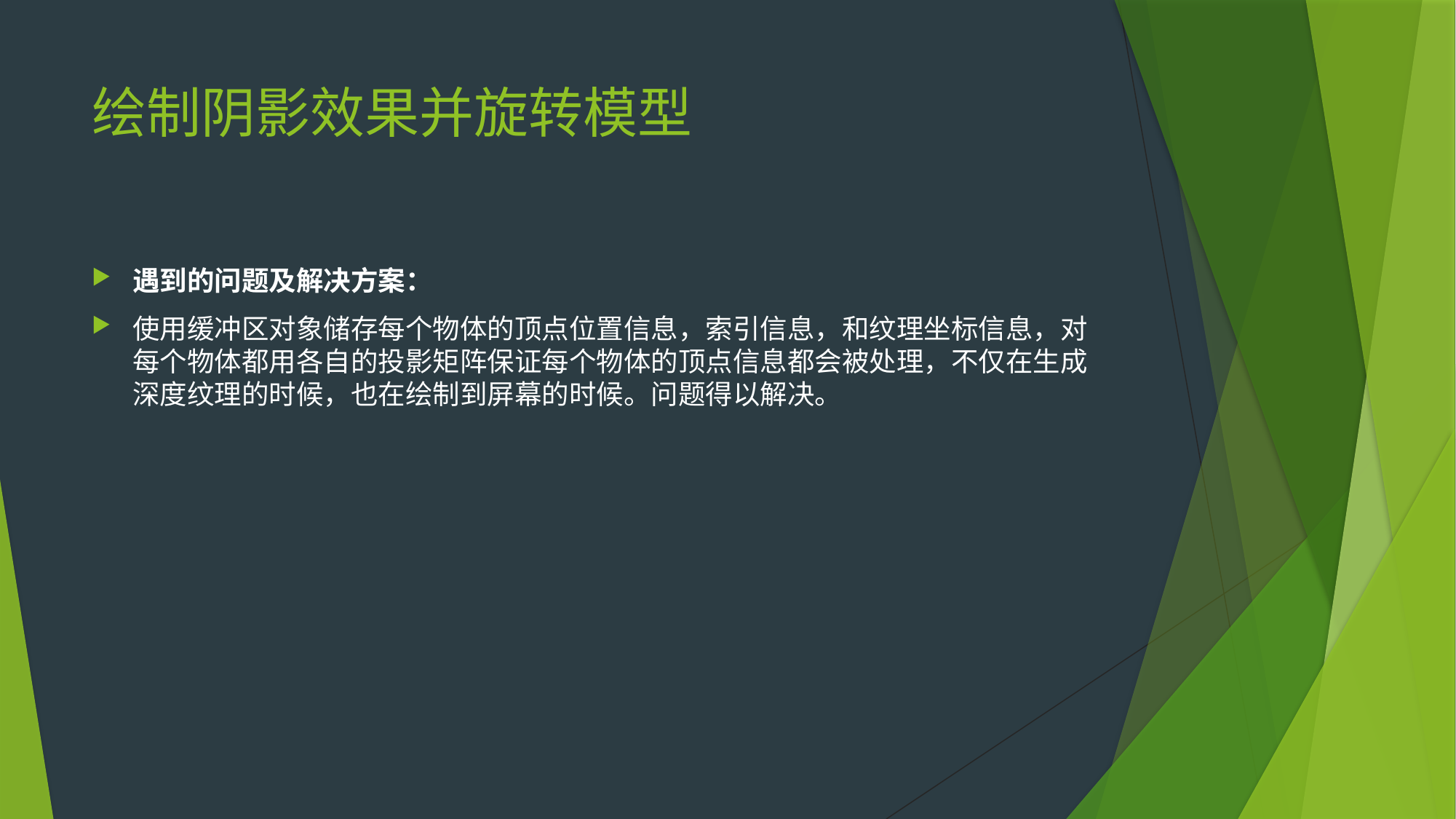

# 绘制阴影效果并旋转模型
遇到的问题及解决方案：
使用缓冲区对象储存每个物体的顶点位置信息，索引信息，和纹理坐标信息，对每个物体都用各自的投影矩阵保证每个物体的顶点信息都会被处理，不仅在生成深度纹理的时候，也在绘制到屏幕的时候。问题得以解决。